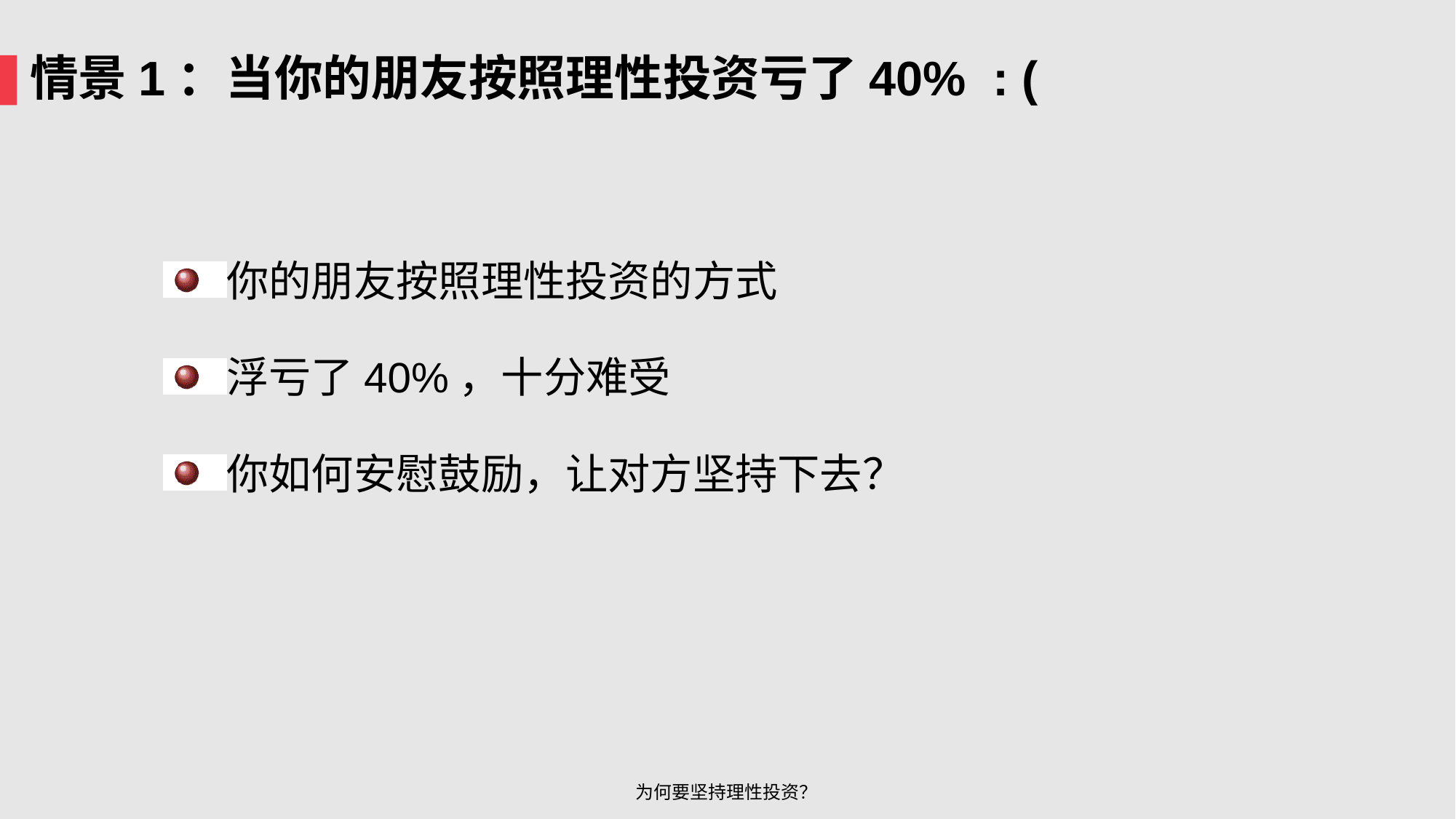

情景1：当你的朋友按照理性投资亏了40%  : (
你的朋友按照理性投资的方式
浮亏了40%，十分难受
你如何安慰鼓励，让对方坚持下去？

为何要坚持理性投资？